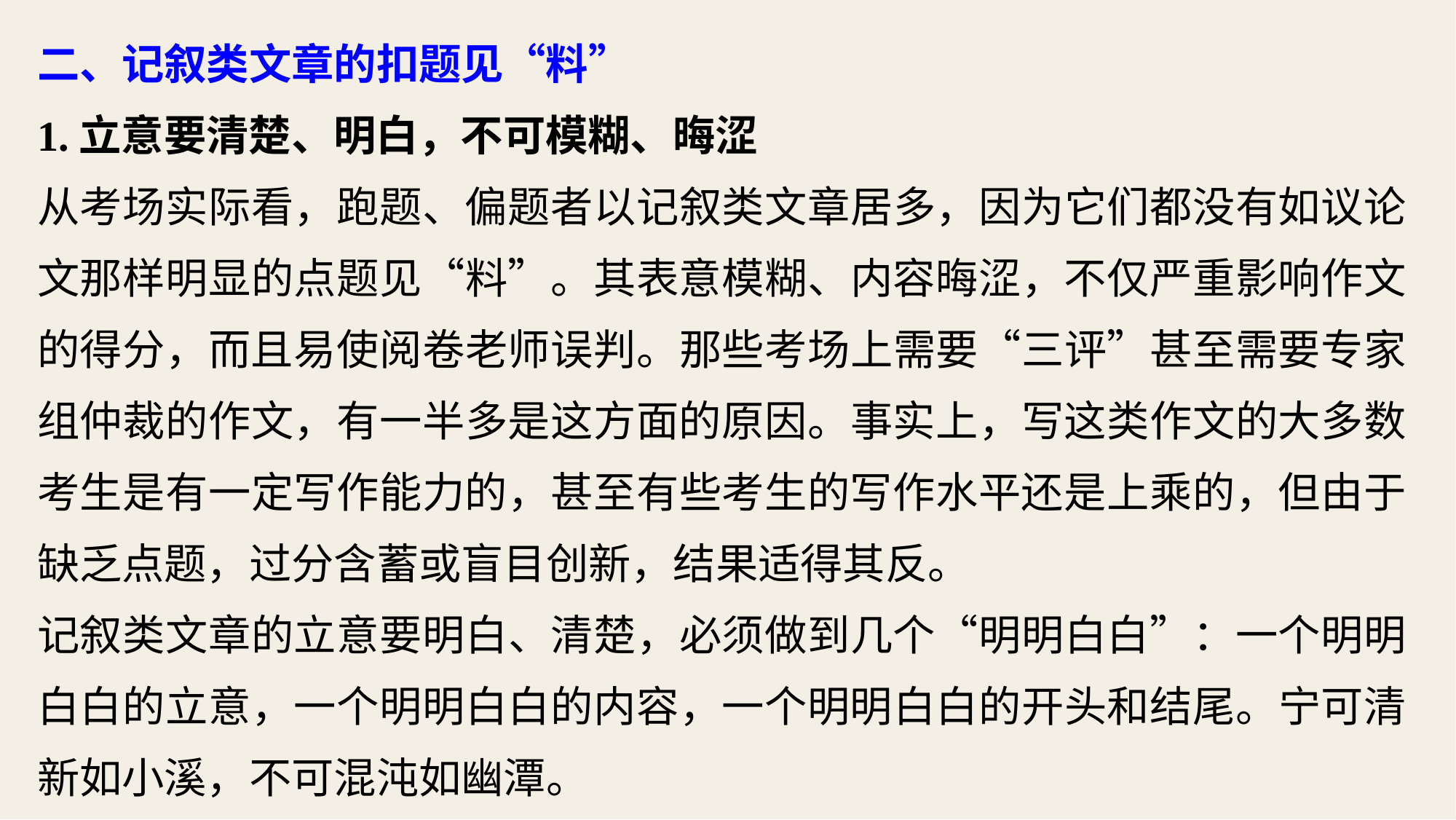

二、记叙类文章的扣题见“料”
1.立意要清楚、明白，不可模糊、晦涩
从考场实际看，跑题、偏题者以记叙类文章居多，因为它们都没有如议论文那样明显的点题见“料”。其表意模糊、内容晦涩，不仅严重影响作文的得分，而且易使阅卷老师误判。那些考场上需要“三评”甚至需要专家组仲裁的作文，有一半多是这方面的原因。事实上，写这类作文的大多数考生是有一定写作能力的，甚至有些考生的写作水平还是上乘的，但由于缺乏点题，过分含蓄或盲目创新，结果适得其反。
记叙类文章的立意要明白、清楚，必须做到几个“明明白白”：一个明明白白的立意，一个明明白白的内容，一个明明白白的开头和结尾。宁可清新如小溪，不可混沌如幽潭。